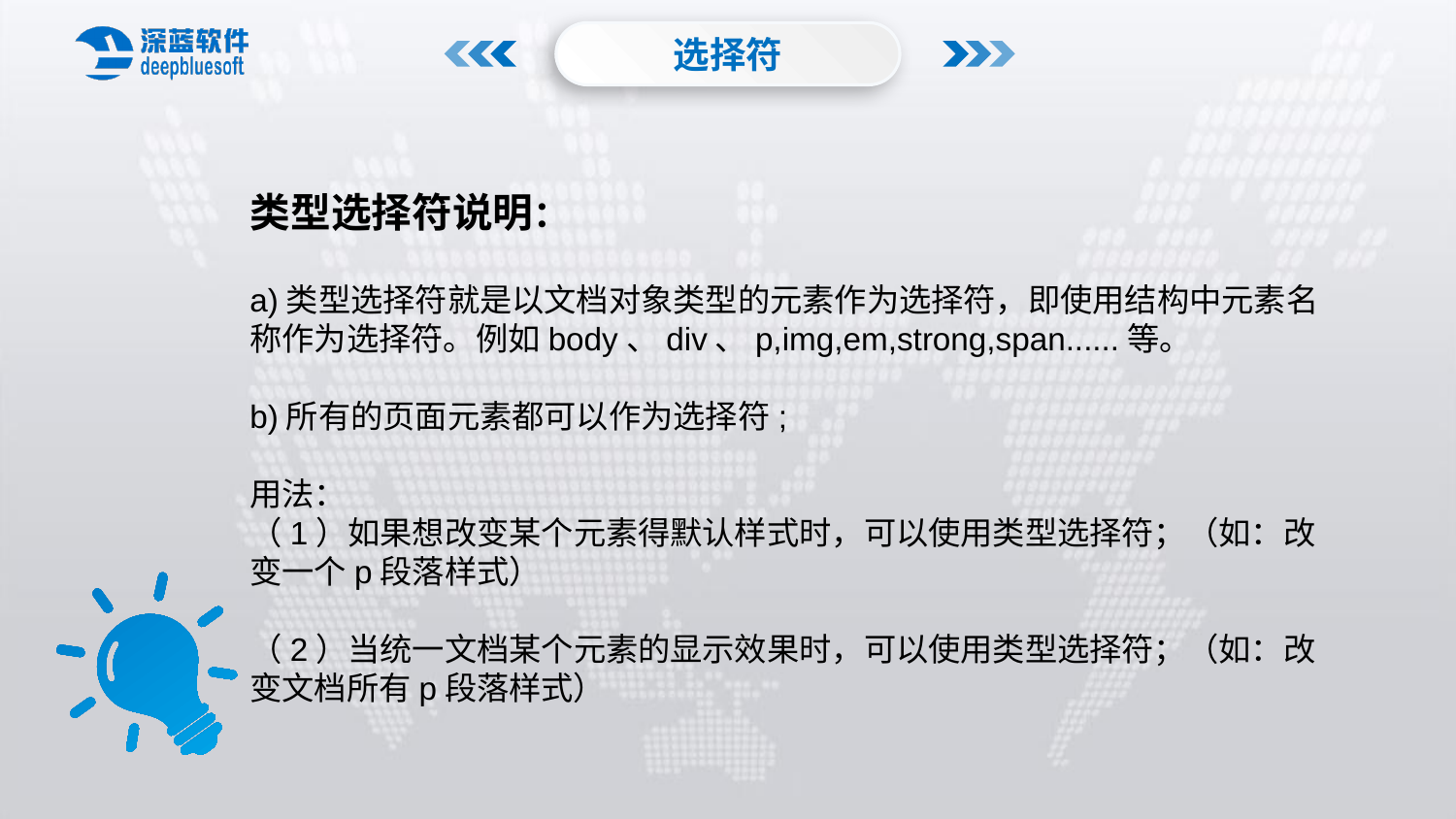

选择符

类型选择符说明：

a)类型选择符就是以文档对象类型的元素作为选择符，即使用结构中元素名称作为选择符。例如body、div、p,img,em,strong,span......等。

b)所有的页面元素都可以作为选择符;

用法：
（1）如果想改变某个元素得默认样式时，可以使用类型选择符；（如：改变一个p段落样式）

（2）当统一文档某个元素的显示效果时，可以使用类型选择符；（如：改变文档所有p段落样式）